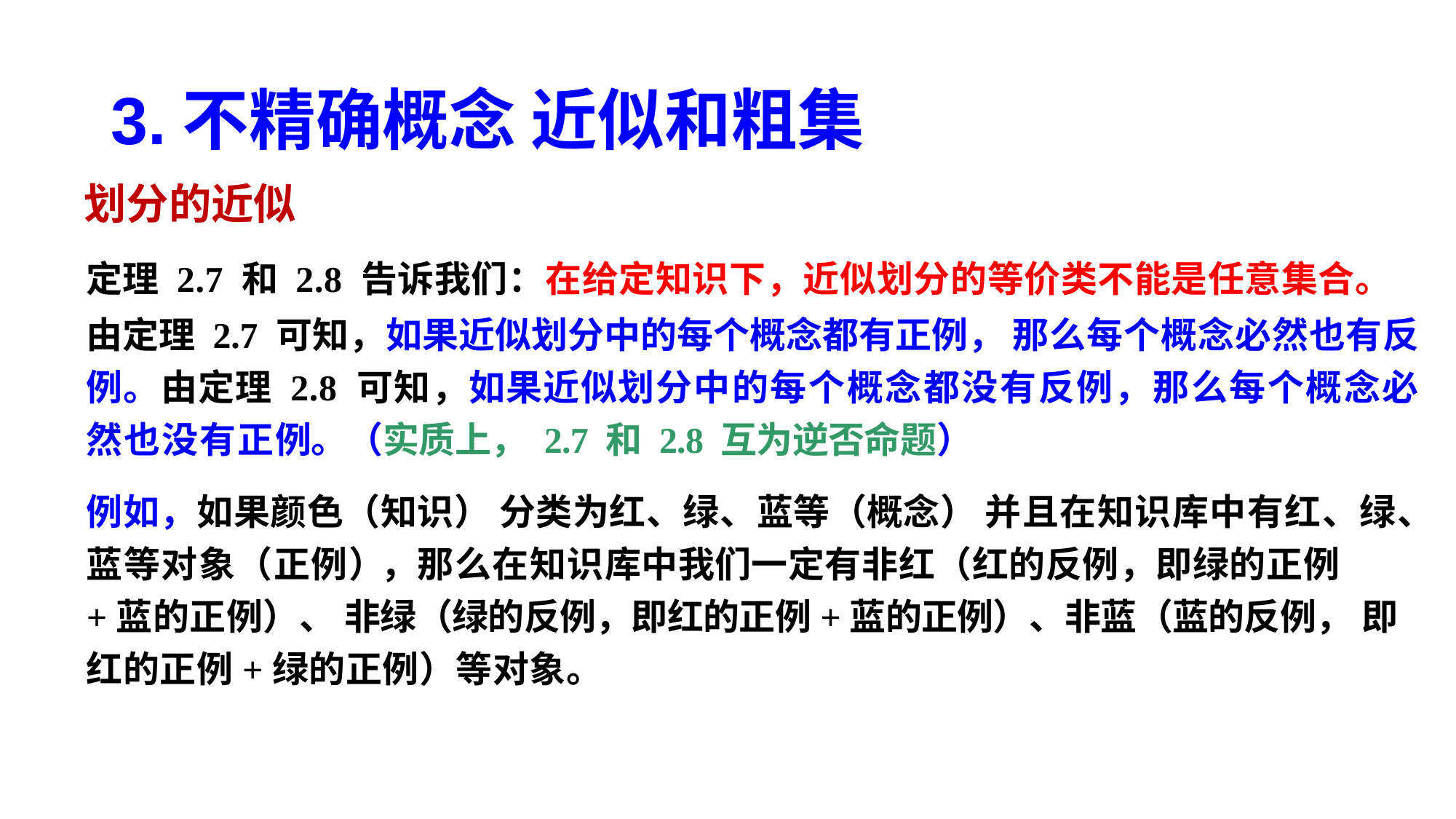

# 3.不精确概念 近似和粗集
划分的近似
定理 2.7 和 2.8 告诉我们：在给定知识下，近似划分的等价类不能是任意集合。
由定理 2.7 可知，如果近似划分中的每个概念都有正例， 那么每个概念必然也有反例。由定理 2.8 可知，如果近似划分中的每个概念都没有反例，那么每个概念必然也没有正例。（实质上， 2.7 和 2.8 互为逆否命题）
例如，如果颜色（知识） 分类为红、绿、蓝等（概念） 并且在知识库中有红、绿、蓝等对象（正例），那么在知识库中我们一定有非红（红的反例，即绿的正例+蓝的正例）、 非绿（绿的反例，即红的正例+蓝的正例）、非蓝（蓝的反例， 即红的正例+绿的正例）等对象。